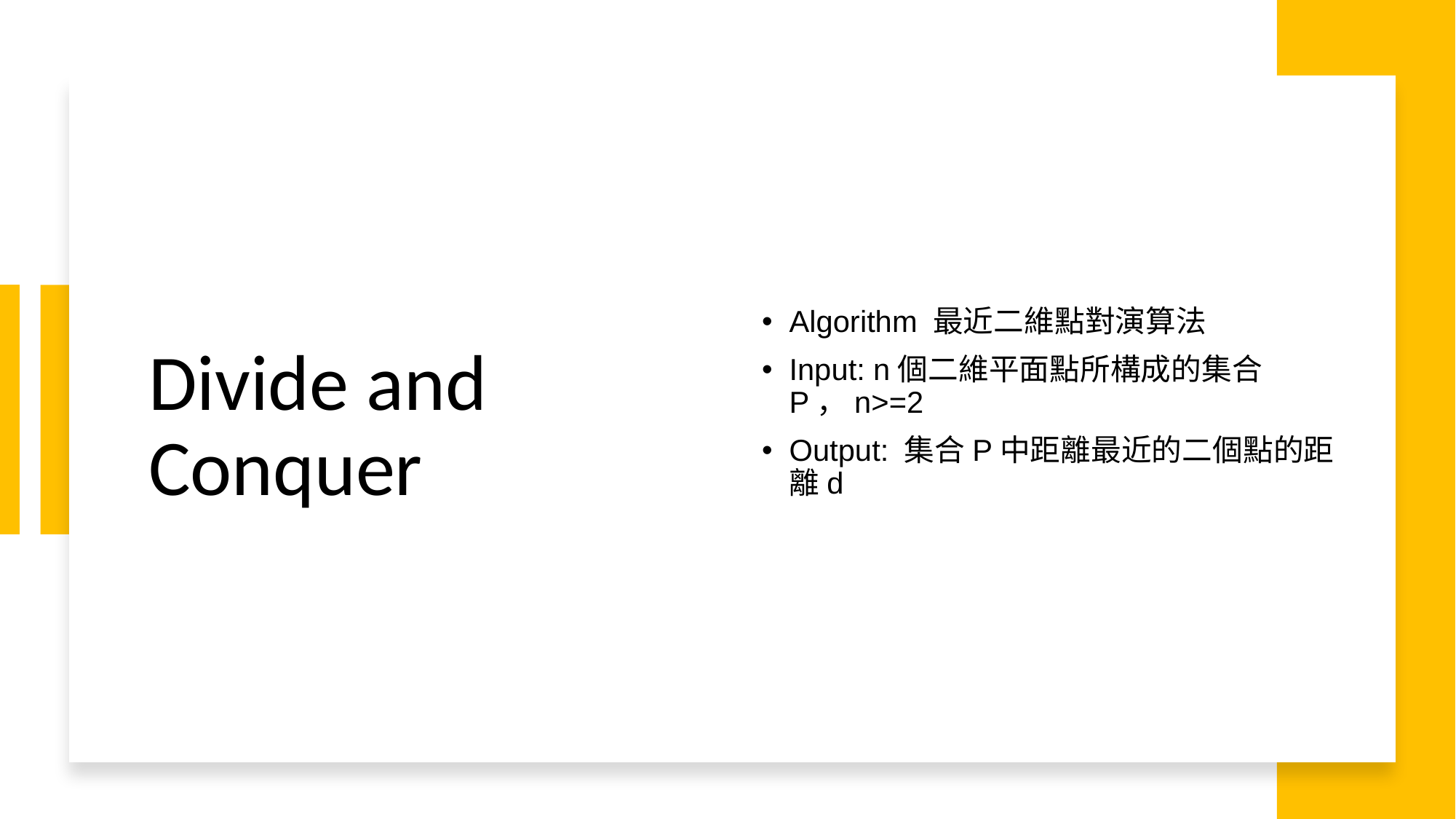

# Divide and Conquer
Algorithm 最近二維點對演算法
Input: n個二維平面點所構成的集合P，n>=2
Output: 集合P中距離最近的二個點的距離d